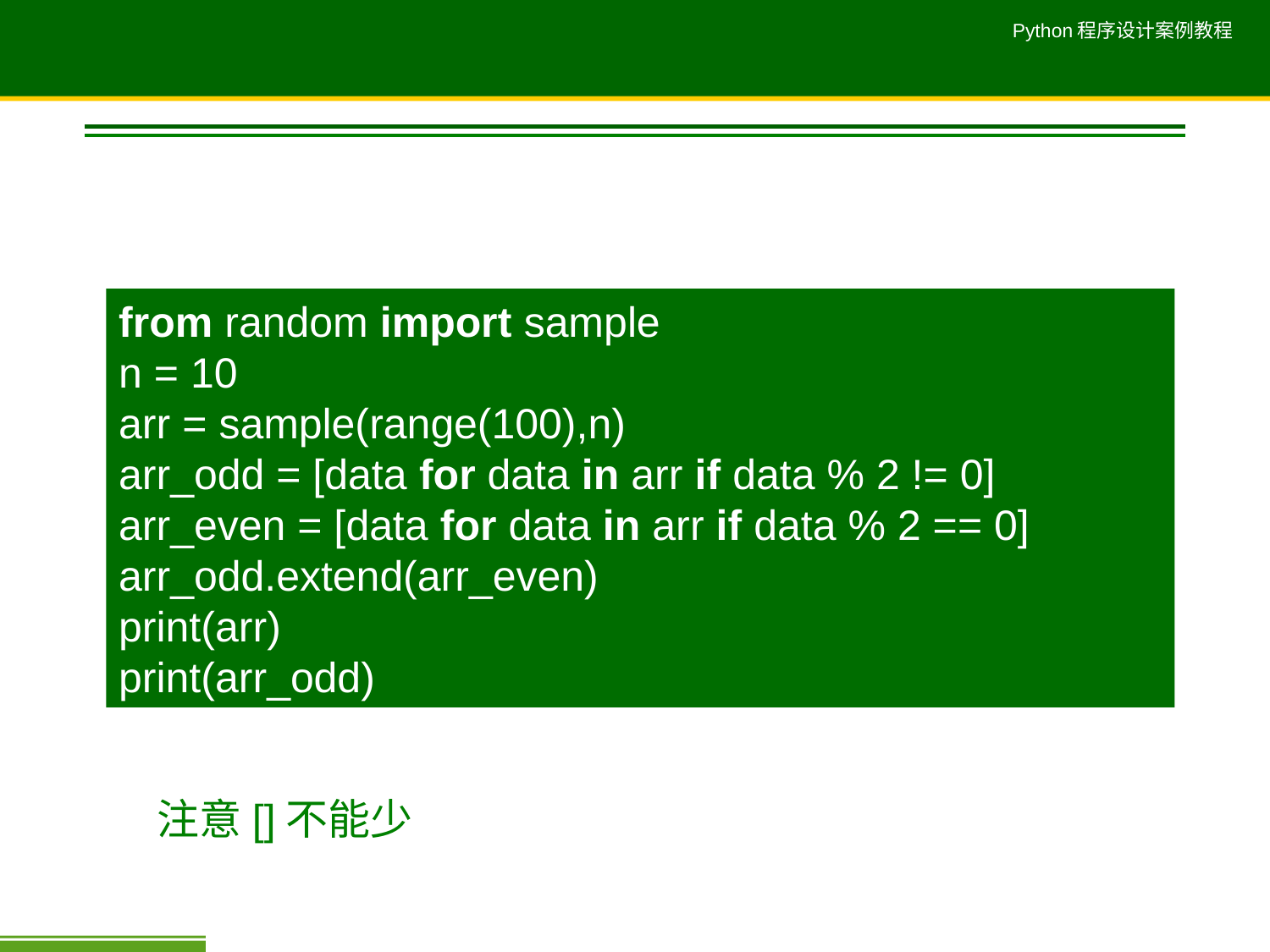

from random import sample
n = 10
arr = sample(range(100),n)
arr_odd = [data for data in arr if data % 2 != 0]
arr_even = [data for data in arr if data % 2 == 0]
arr_odd.extend(arr_even)
print(arr)
print(arr_odd)
注意[]不能少